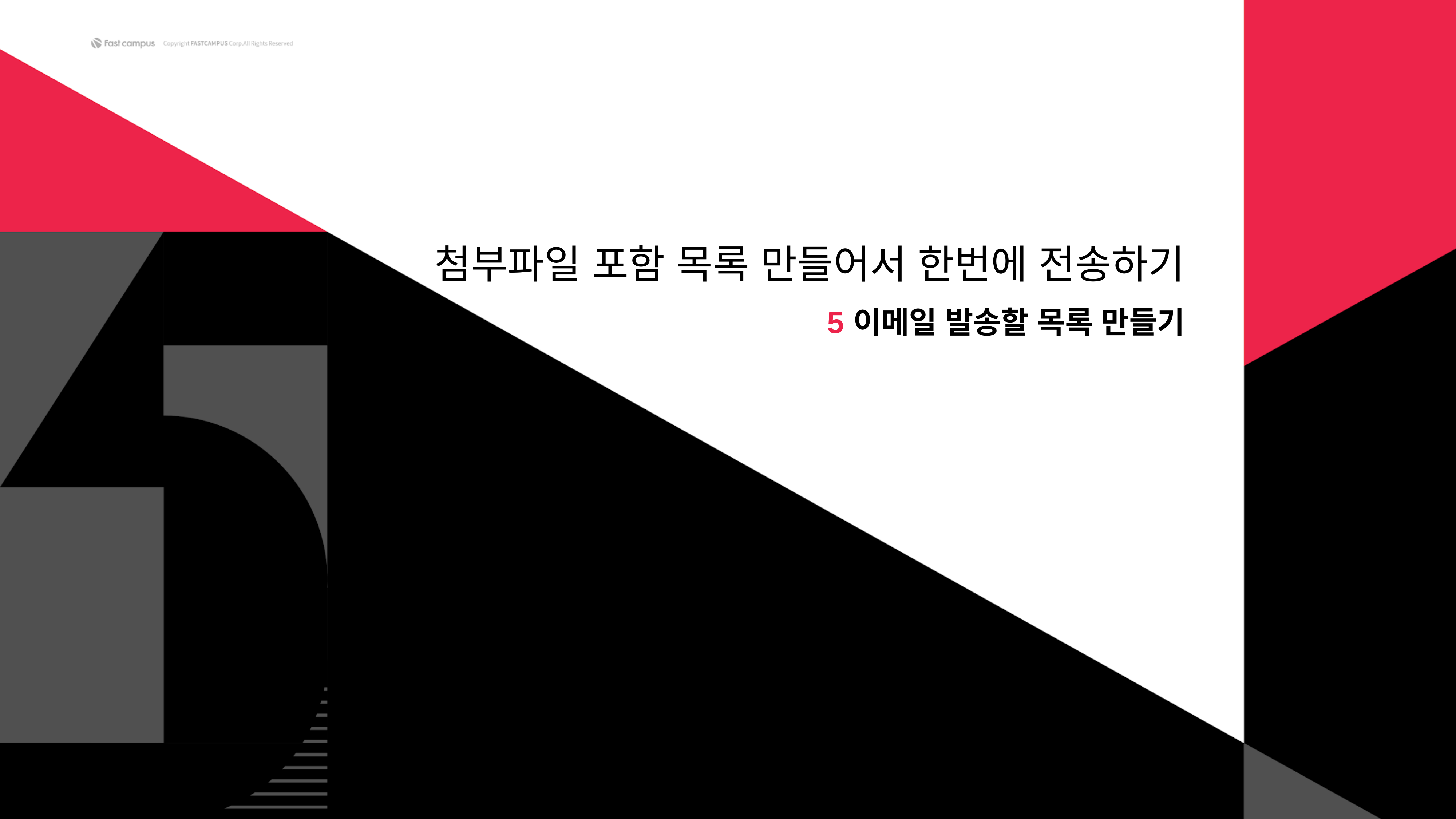

# 첨부파일 포함 목록 만들어서 한번에 전송하기
이메일 발송할 목록 만들기
5